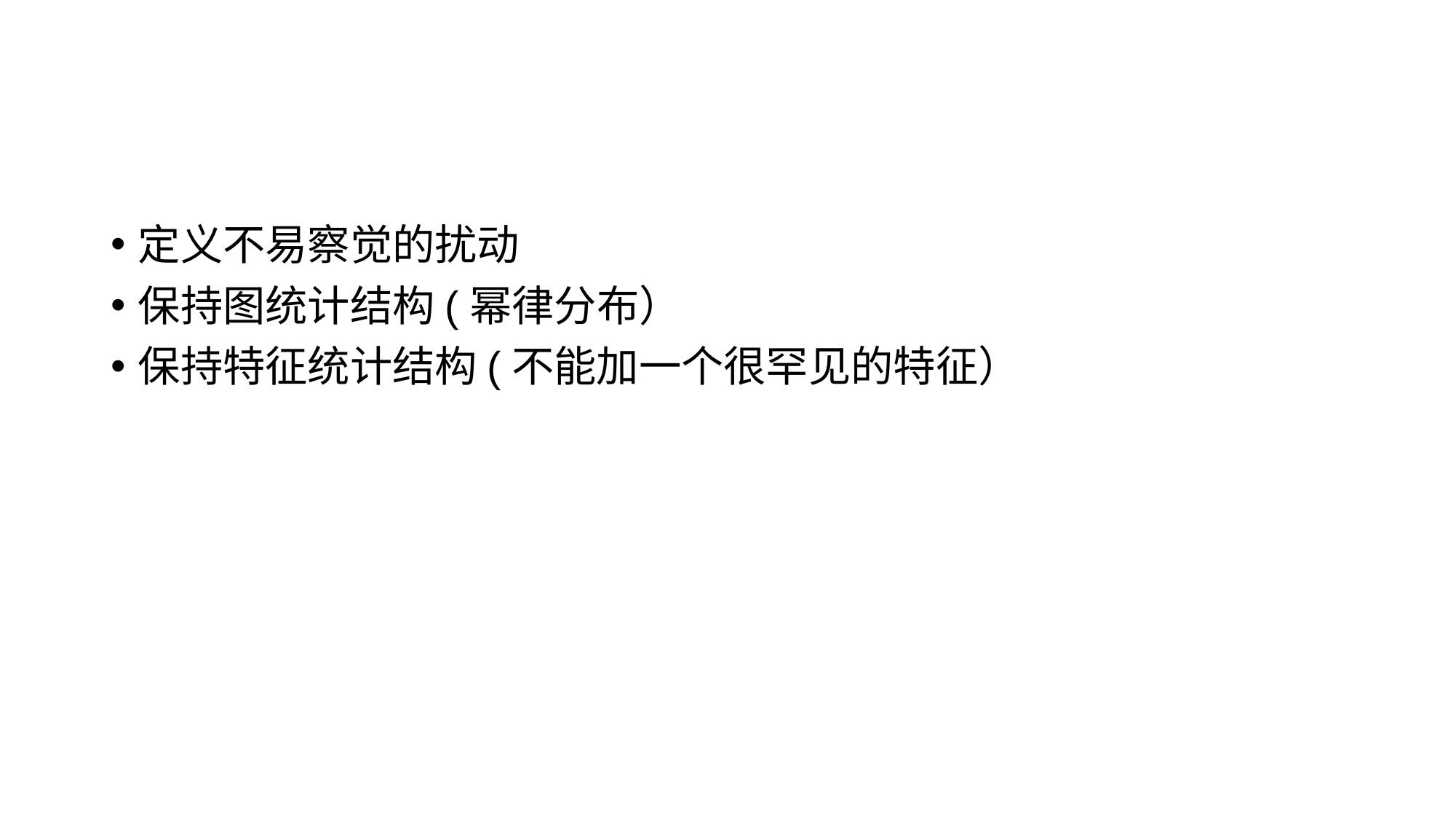

定义不易察觉的扰动
保持图统计结构(幂律分布）
保持特征统计结构(不能加一个很罕见的特征）